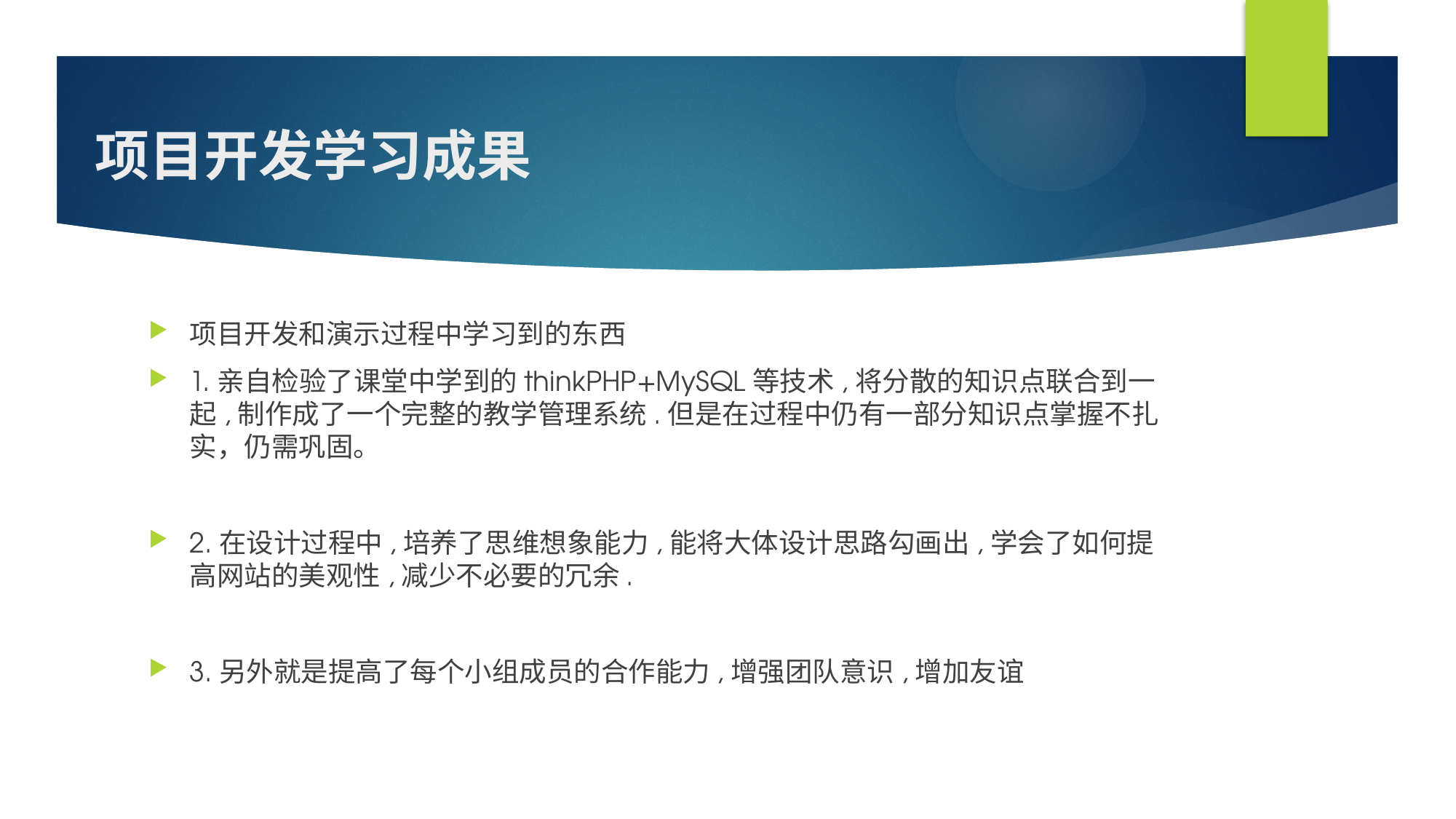

# 项目开发学习成果
项目开发和演示过程中学习到的东西
1.亲自检验了课堂中学到的thinkPHP+MySQL等技术,将分散的知识点联合到一起,制作成了一个完整的教学管理系统.但是在过程中仍有一部分知识点掌握不扎实，仍需巩固。

2.在设计过程中,培养了思维想象能力,能将大体设计思路勾画出,学会了如何提高网站的美观性,减少不必要的冗余.

3.另外就是提高了每个小组成员的合作能力,增强团队意识,增加友谊